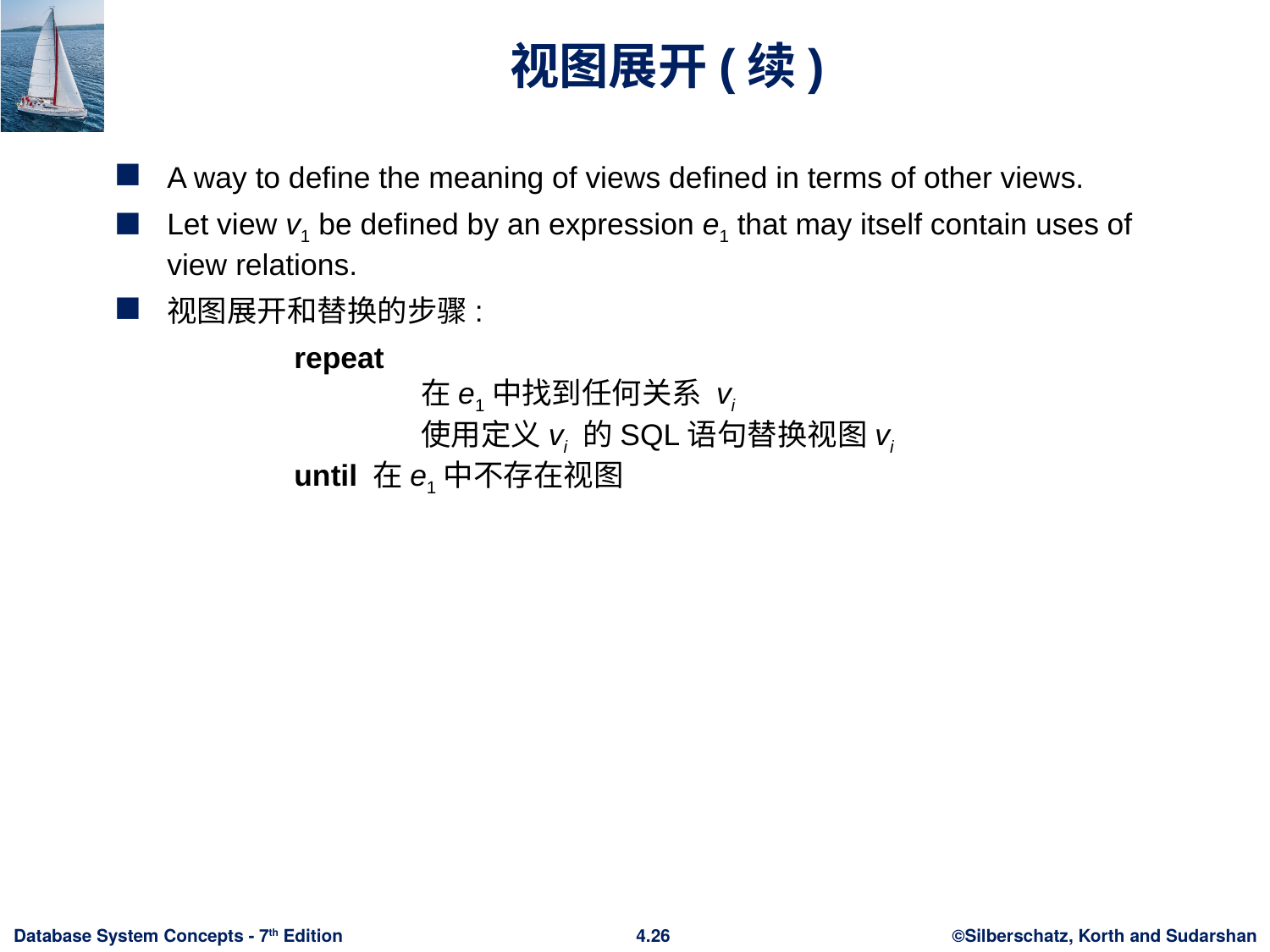

# 视图展开(续)
A way to define the meaning of views defined in terms of other views.
Let view v1 be defined by an expression e1 that may itself contain uses of view relations.
视图展开和替换的步骤:
		repeat
		在e1中找到任何关系 vi
		使用定义vi 的SQL语句替换视图vi
	until 在e1中不存在视图